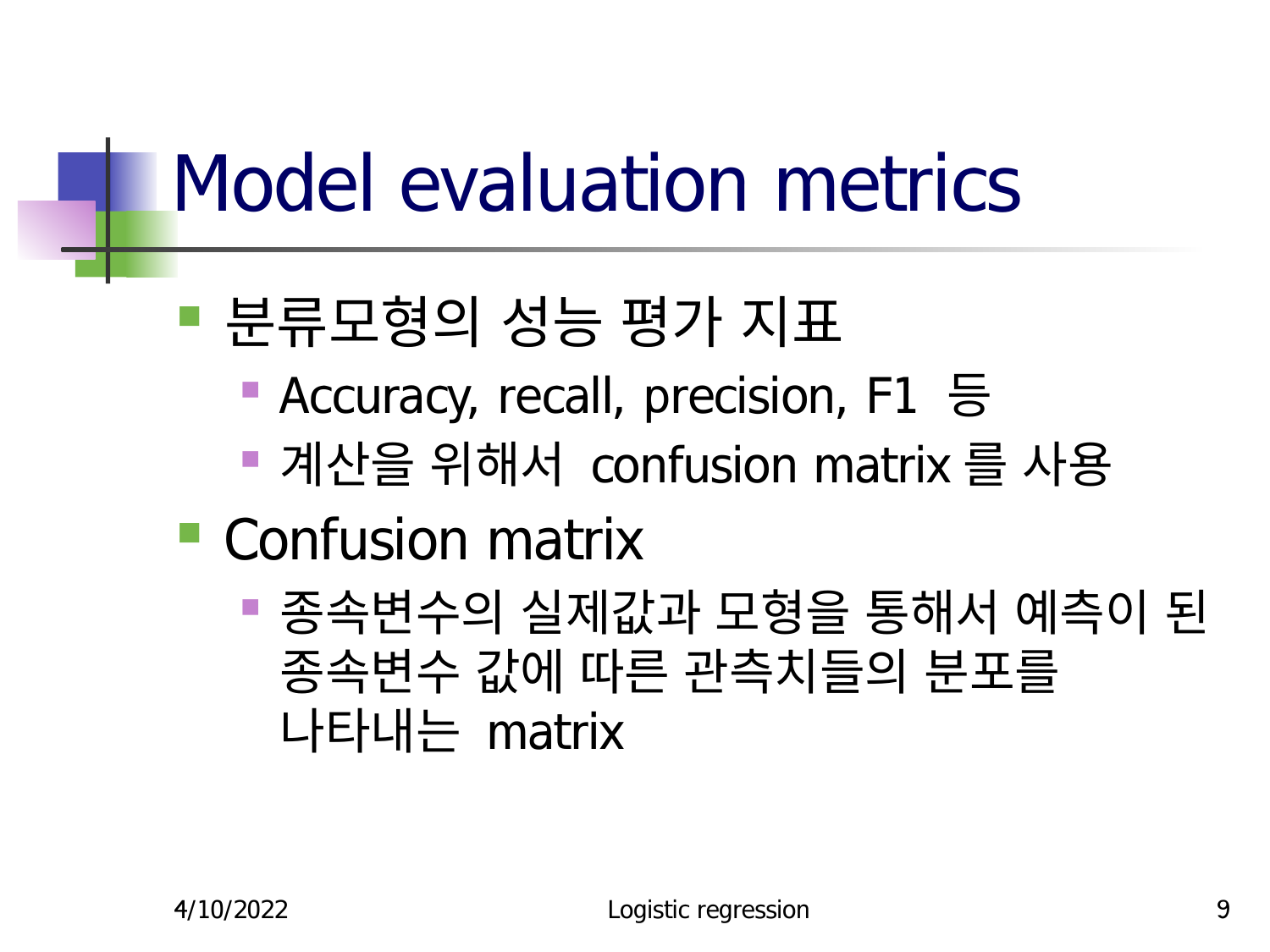

# Model evaluation metrics
분류모형의 성능 평가 지표
Accuracy, recall, precision, F1 등
계산을 위해서 confusion matrix를 사용
Confusion matrix
종속변수의 실제값과 모형을 통해서 예측이 된 종속변수 값에 따른 관측치들의 분포를 나타내는 matrix

4/10/2022
Logistic regression
9